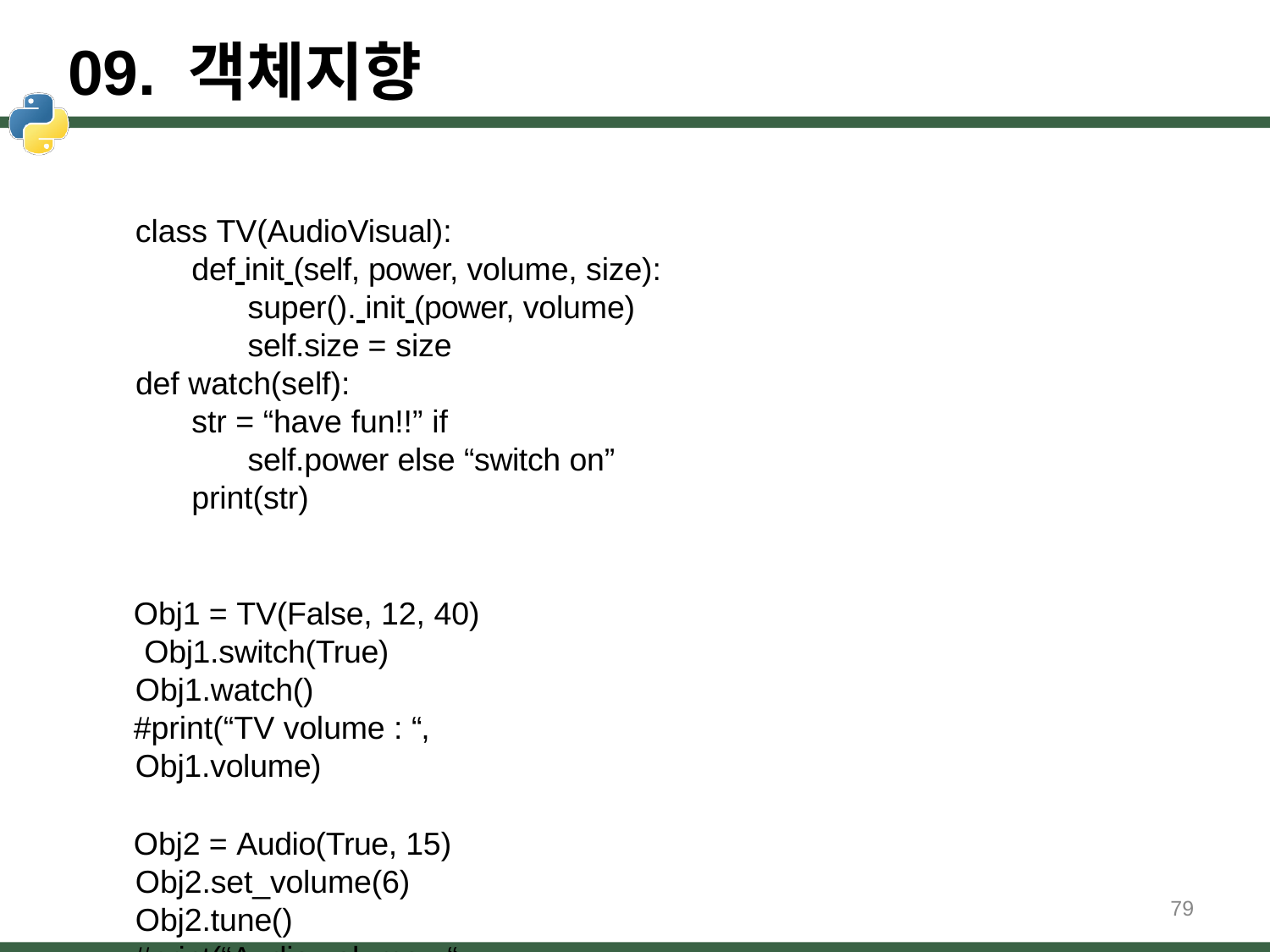

# 09. 객체지향

class TV(AudioVisual):
def init (self, power, volume, size):  super(). init (power, volume)  self.size = size
def watch(self):
str = “have fun!!” if	self.power else “switch on”
print(str)

Obj1 = TV(False, 12, 40)  Obj1.switch(True)  Obj1.watch()
#print(“TV volume : “, Obj1.volume)

Obj2 = Audio(True, 15)  Obj2.set_volume(6)  Obj2.tune()
#print(“Audio volume : “, Obj2.volume)
79